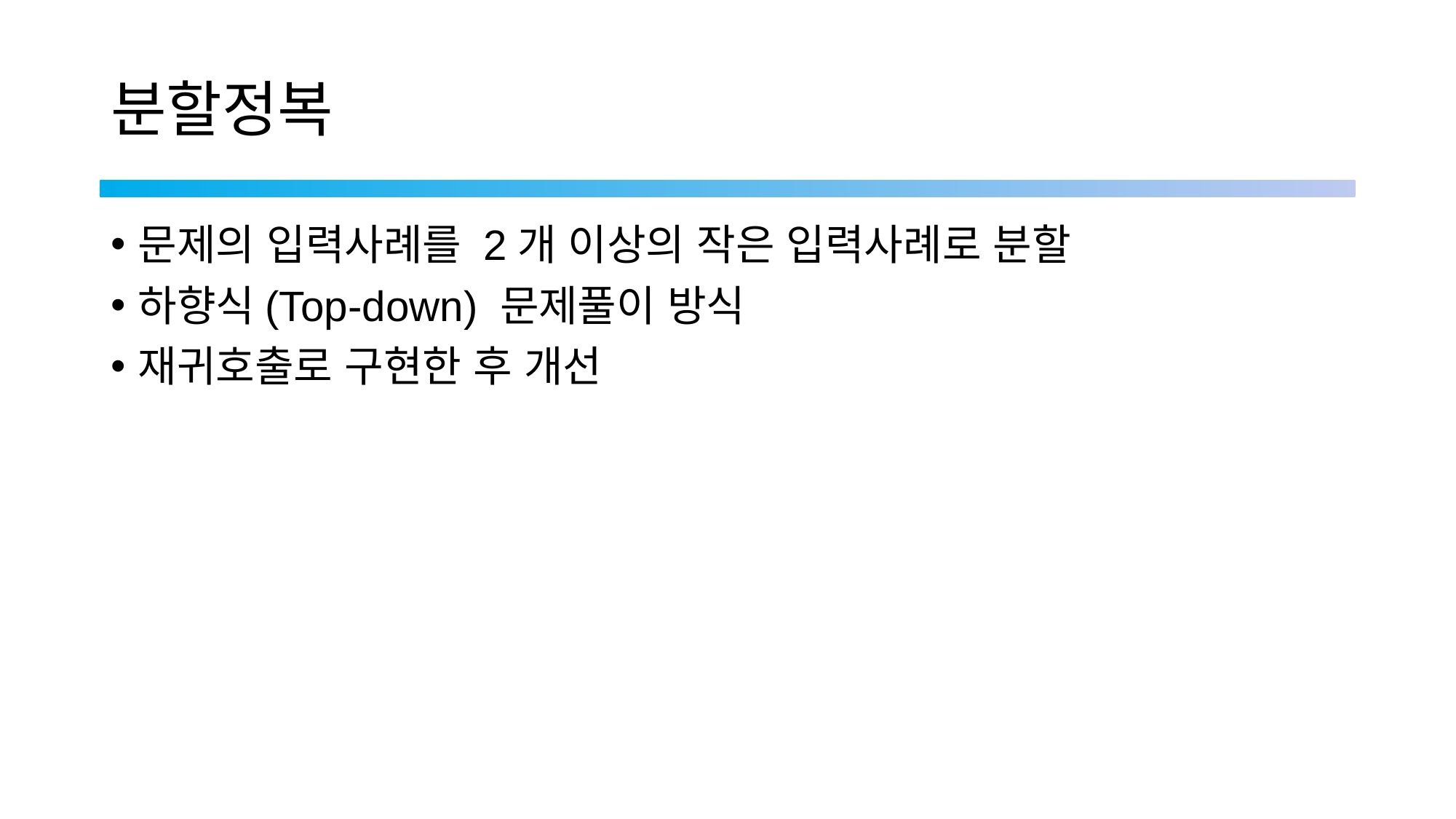

# 분할정복
문제의 입력사례를 2개 이상의 작은 입력사례로 분할
하향식(Top-down) 문제풀이 방식
재귀호출로 구현한 후 개선